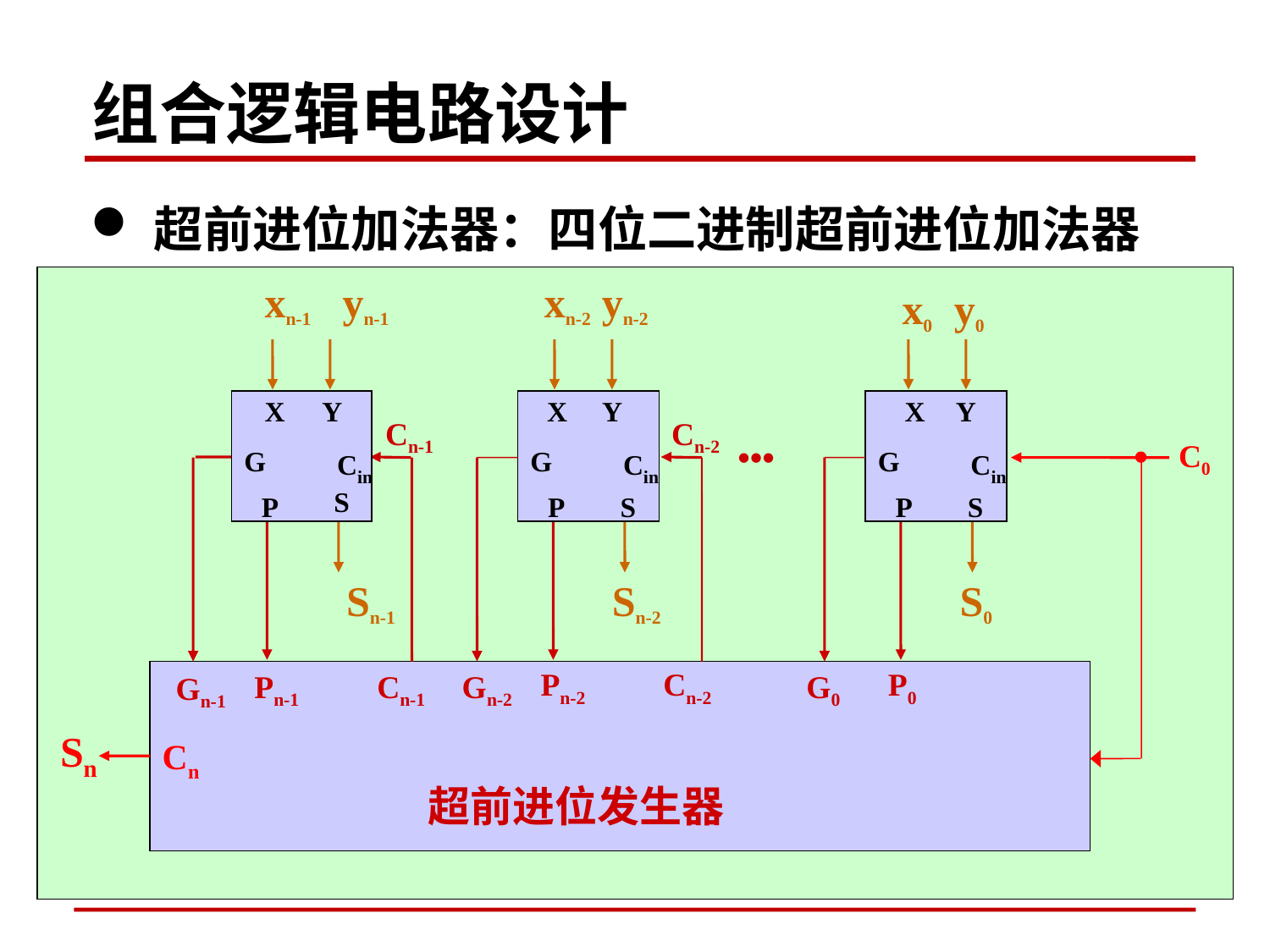

组合逻辑电路设计
超前进位加法器：四位二进制超前进位加法器

xn-1
yn-1
xn-2
yn-2
x0
y0

X
Y
X
Y
X
Y

Cn-1
Cn-2
•••
C0
G
Cin
G
Cin
G
Cin

S
P
P
S
P
S

Sn-1
Sn-2
S0
Pn-2
Cn-2
P0
Pn-1
Cn-1
Gn-2
G0

Gn-1
Sn
Cn

超前进位发生器